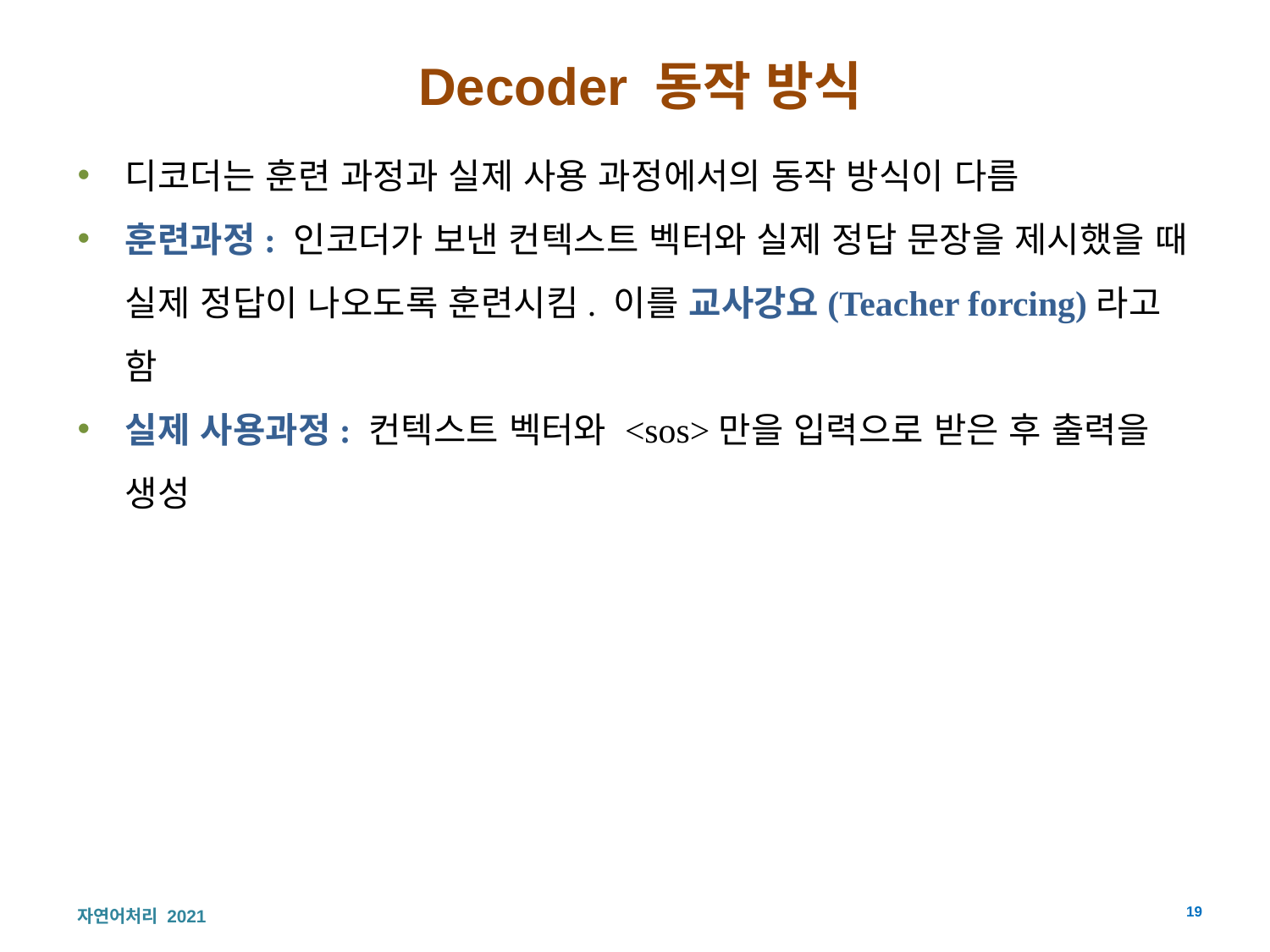

# Decoder 동작 방식
디코더는 훈련 과정과 실제 사용 과정에서의 동작 방식이 다름
훈련과정: 인코더가 보낸 컨텍스트 벡터와 실제 정답 문장을 제시했을 때 실제 정답이 나오도록 훈련시킴. 이를 교사강요(Teacher forcing)라고 함
실제 사용과정: 컨텍스트 벡터와 <sos>만을 입력으로 받은 후 출력을 생성